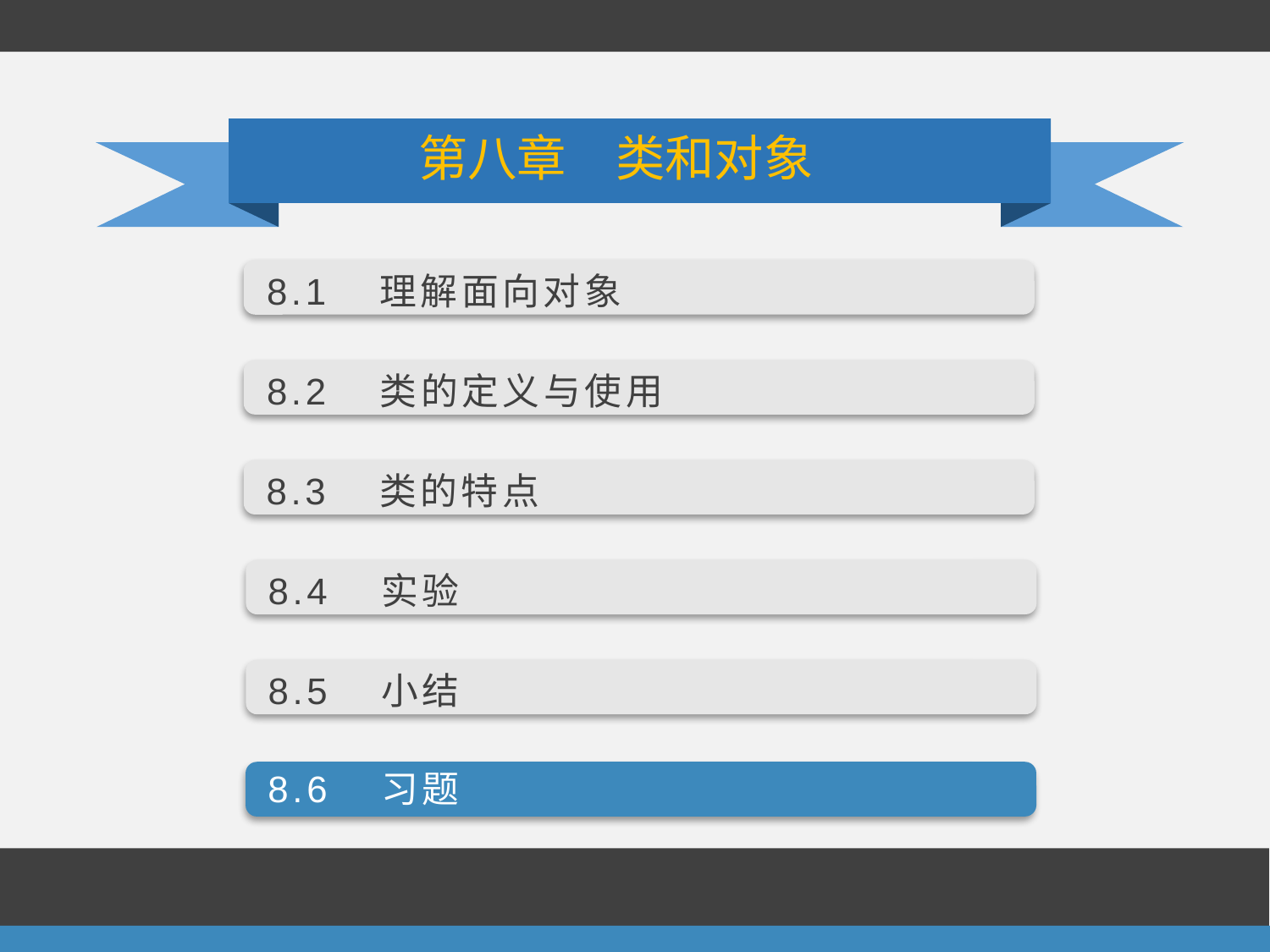

第八章　类和对象

8.1　理解面向对象

8.2　类的定义与使用

8.3　类的特点

8.4　实验

8.5　小结
8.6　习题